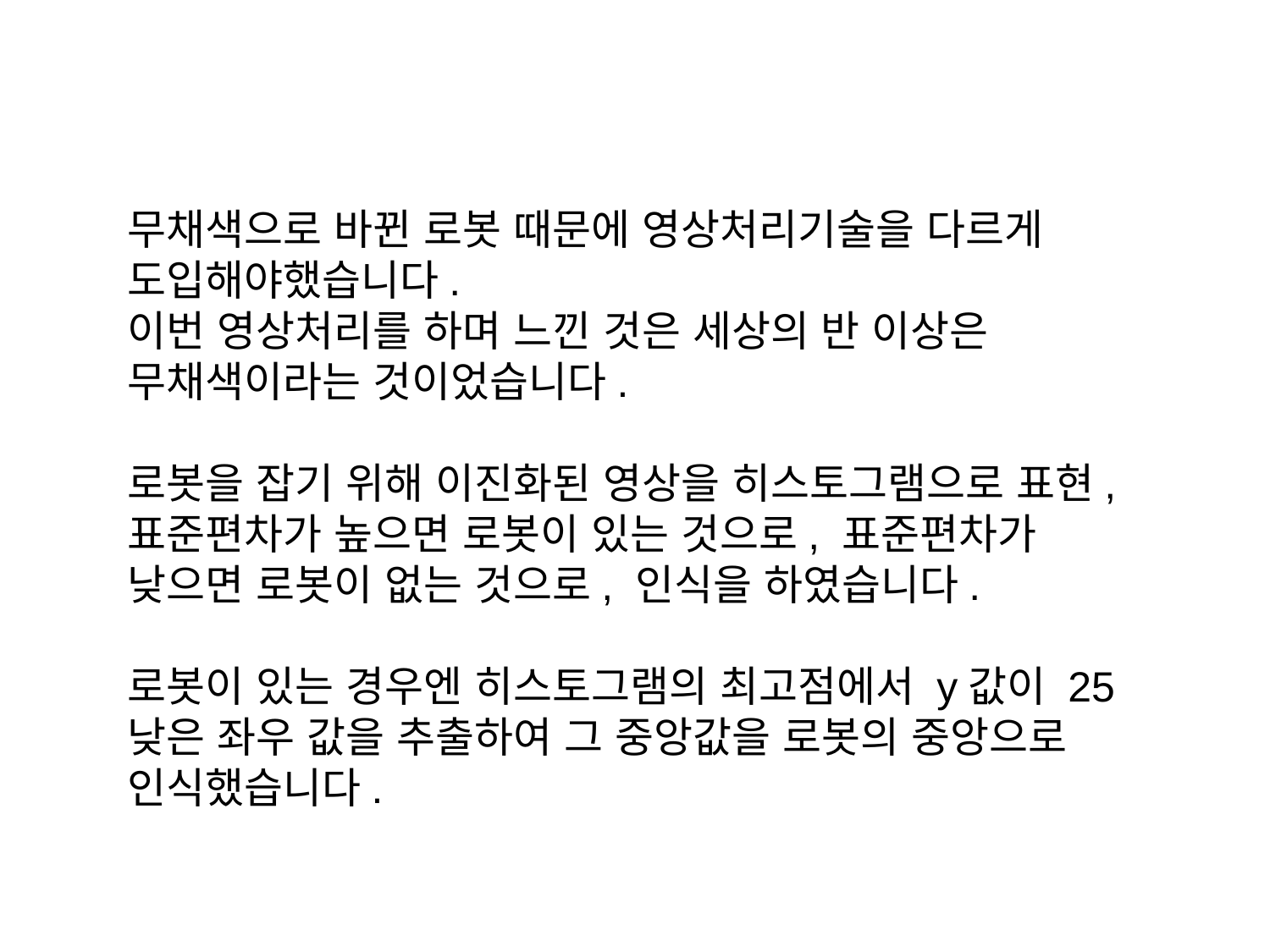

무채색으로 바뀐 로봇 때문에 영상처리기술을 다르게 도입해야했습니다.
이번 영상처리를 하며 느낀 것은 세상의 반 이상은 무채색이라는 것이었습니다.

로봇을 잡기 위해 이진화된 영상을 히스토그램으로 표현, 표준편차가 높으면 로봇이 있는 것으로, 표준편차가 낮으면 로봇이 없는 것으로, 인식을 하였습니다.

로봇이 있는 경우엔 히스토그램의 최고점에서 y값이 25 낮은 좌우 값을 추출하여 그 중앙값을 로봇의 중앙으로 인식했습니다.